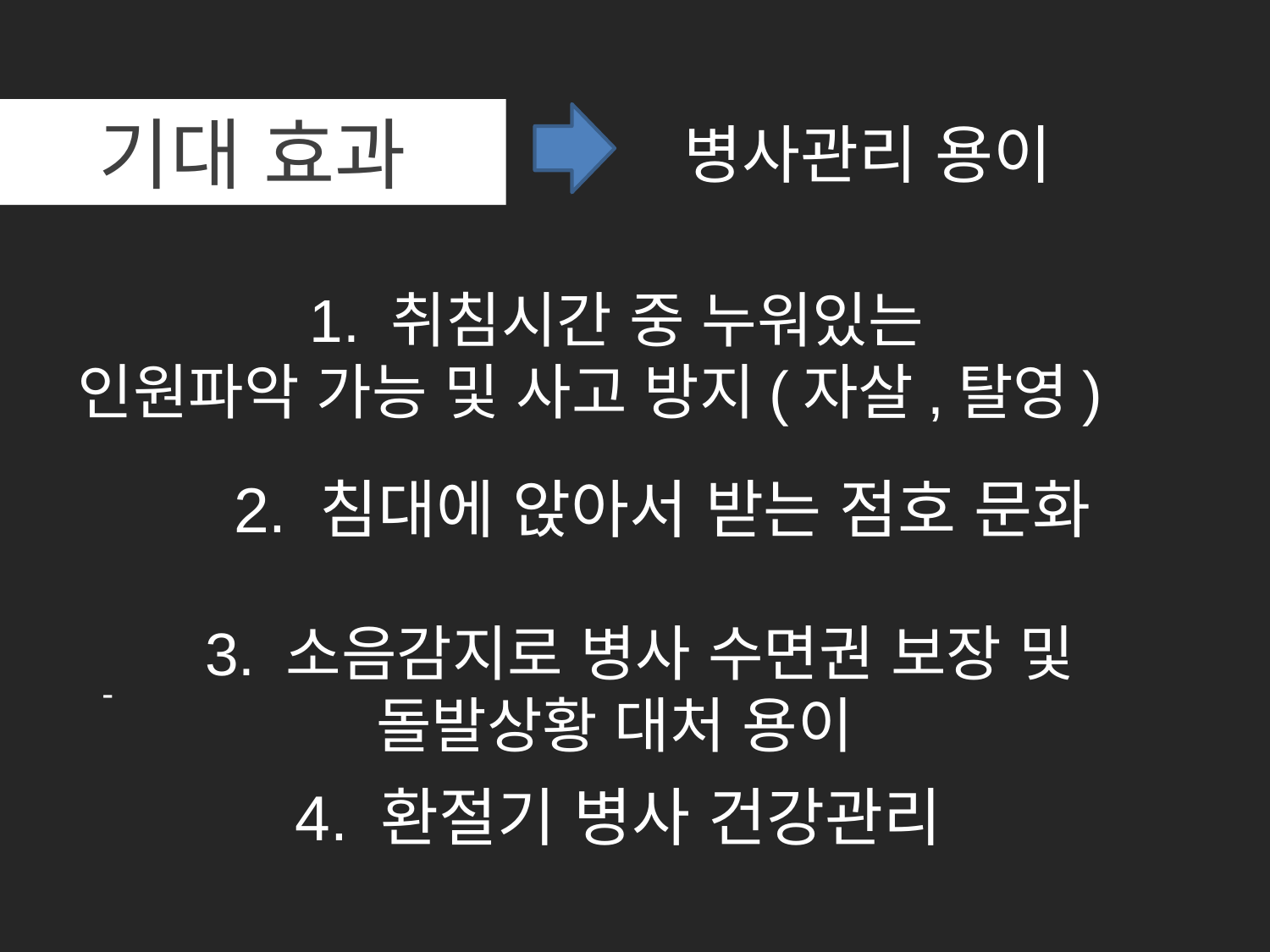

병사관리 용이
기대 효과

     1. 취침시간 중 누워있는
 인원파악 가능 및 사고 방지(자살,탈영)

-
    2. 침대에 앉아서 받는 점호 문화
    3. 소음감지로 병사 수면권 보장 및
돌발상황 대처 용이
     4. 환절기 병사 건강관리